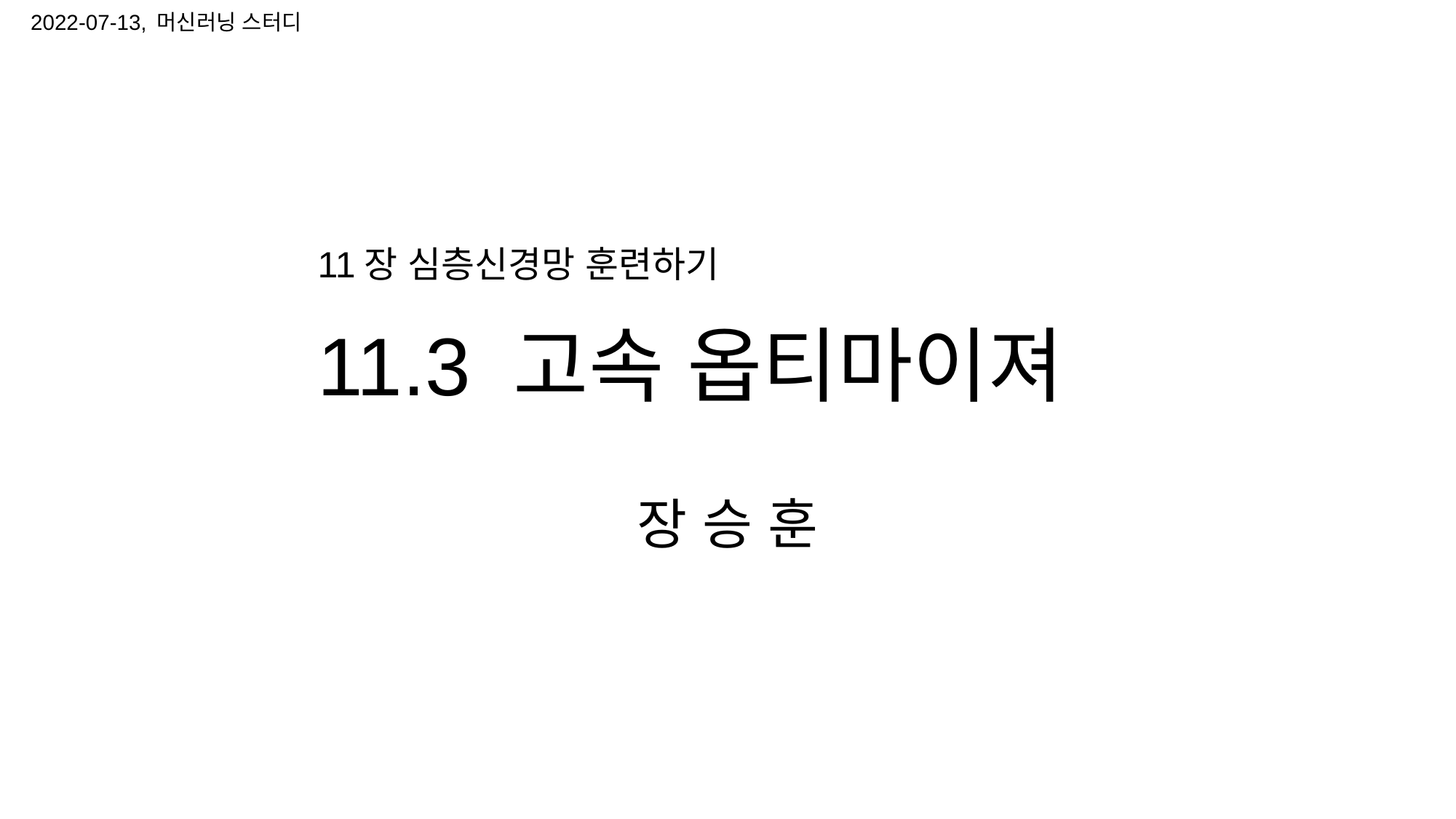

2022-07-13, 머신러닝 스터디
# 11장 심층신경망 훈련하기 11.3 고속 옵티마이져
장 승 훈